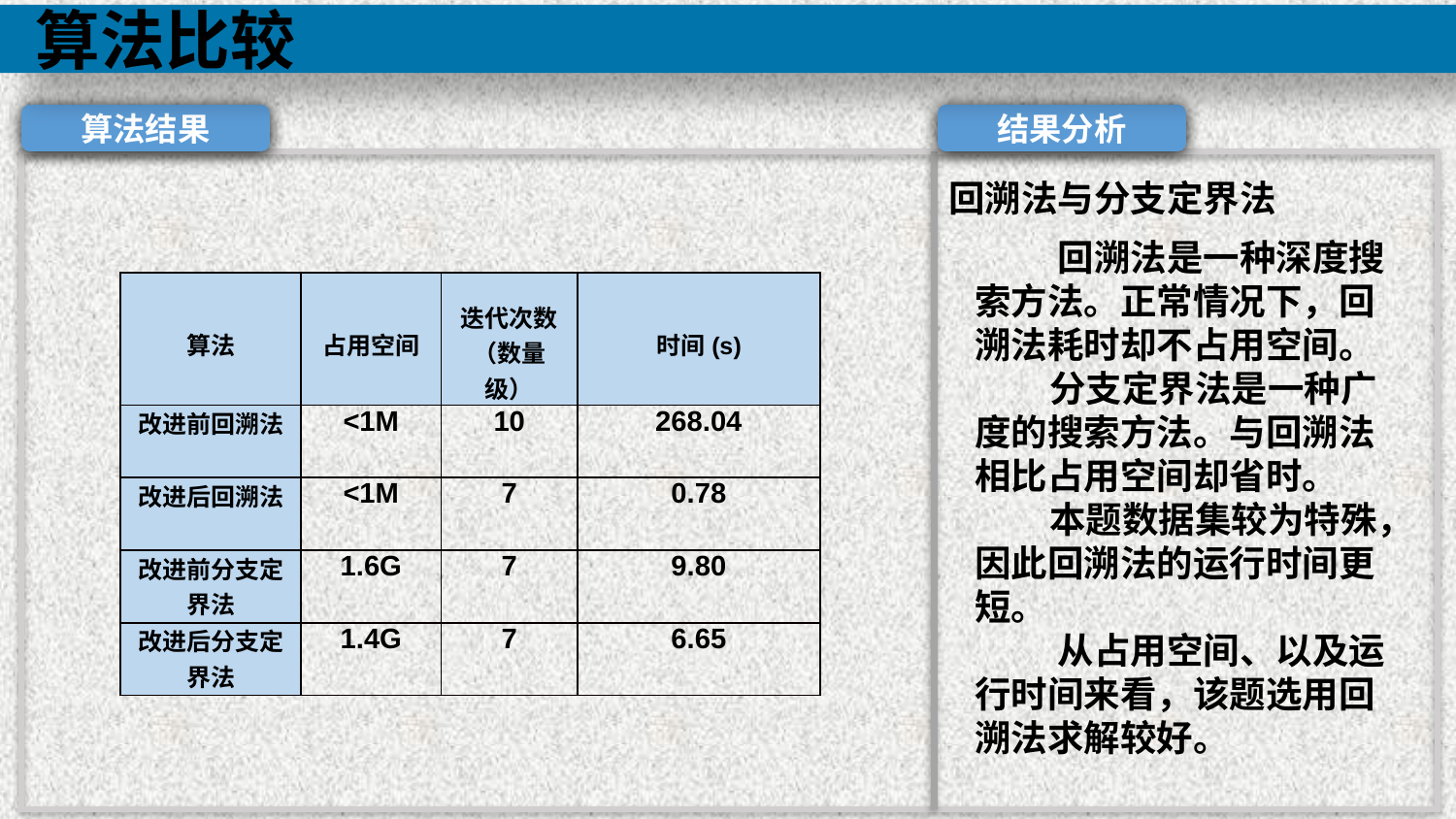

算法比较

算法结果
结果分析

回溯法与分支定界法
         回溯法是一种深度搜索方法。正常情况下，回溯法耗时却不占用空间。
        分支定界法是一种广度的搜索方法。与回溯法相比占用空间却省时。
        本题数据集较为特殊，因此回溯法的运行时间更短。
         从占用空间、以及运行时间来看，该题选用回溯法求解较好。
| 算法 | 占用空间 | 迭代次数 （数量级） | 时间(s) |
| --- | --- | --- | --- |
| 改进前回溯法 | <1M | 10 | 268.04 |
| 改进后回溯法 | <1M | 7 | 0.78 |
| 改进前分支定界法 | 1.6G | 7 | 9.80 |
| 改进后分支定界法 | 1.4G | 7 | 6.65 |